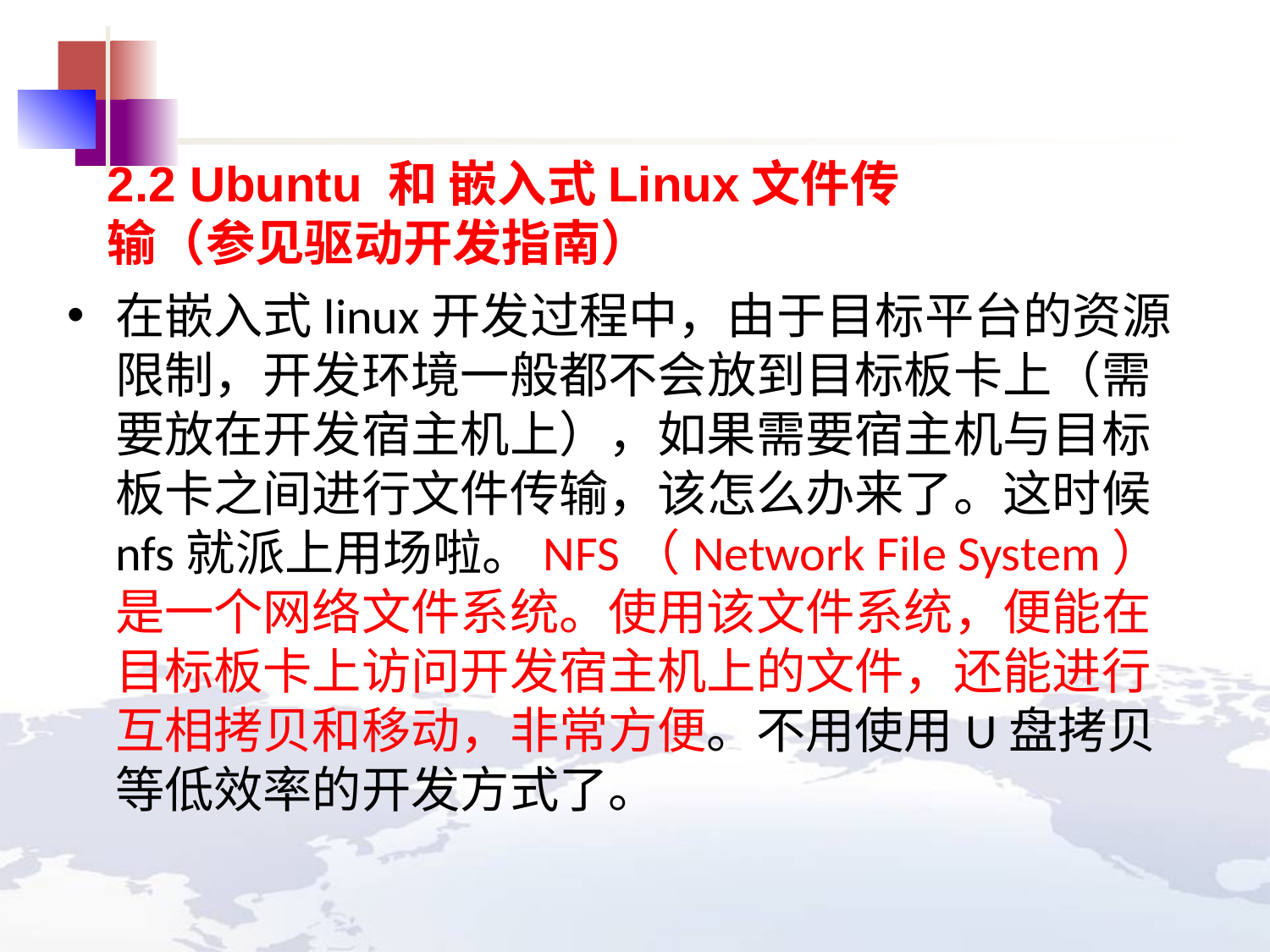

2.2 Ubuntu 和 嵌入式Linux文件传输（参见驱动开发指南）
在嵌入式linux开发过程中，由于目标平台的资源限制，开发环境一般都不会放到目标板卡上（需要放在开发宿主机上），如果需要宿主机与目标板卡之间进行文件传输，该怎么办来了。这时候nfs就派上用场啦。NFS（Network File System）是一个网络文件系统。使用该文件系统，便能在目标板卡上访问开发宿主机上的文件，还能进行互相拷贝和移动，非常方便。不用使用U盘拷贝等低效率的开发方式了。